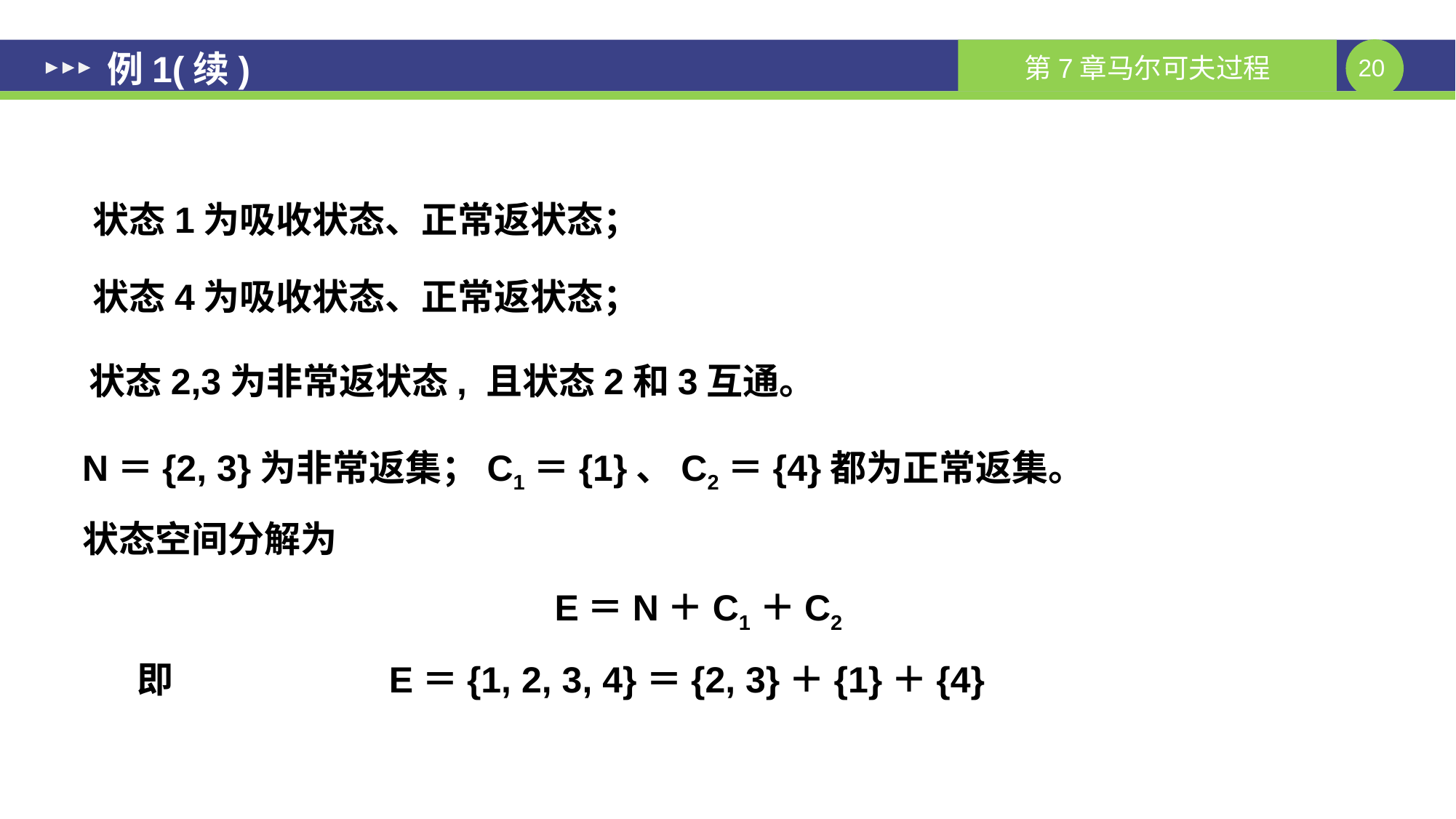

# 例1(续)
状态1为吸收状态、正常返状态；
状态4为吸收状态、正常返状态；
状态2,3为非常返状态, 且状态2和3互通。
N＝{2, 3}为非常返集；C1＝{1}、C2＝{4}都为正常返集。
状态空间分解为
E＝N＋C1＋C2
即		E＝{1, 2, 3, 4}＝{2, 3}＋{1}＋{4}